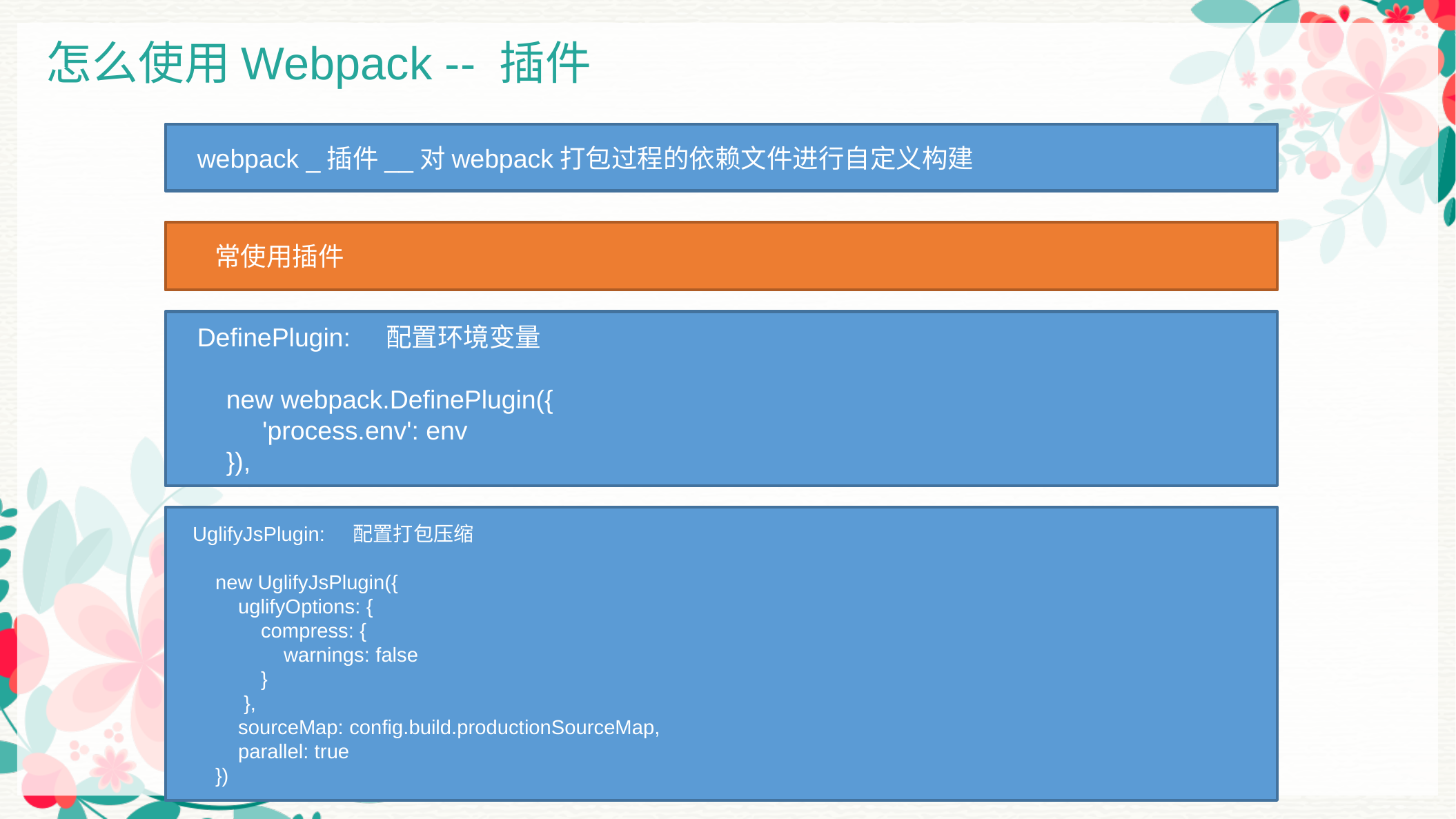

怎么使用Webpack -- 插件
   webpack _插件__对webpack打包过程的依赖文件进行自定义构建
    常使用插件
   DefinePlugin:    配置环境变量

       new webpack.DefinePlugin({
            'process.env': env
       }),
   UglifyJsPlugin:    配置打包压缩

       new UglifyJsPlugin({
           uglifyOptions: {
               compress: {
                   warnings: false
               }
            },
           sourceMap: config.build.productionSourceMap,
           parallel: true
       })